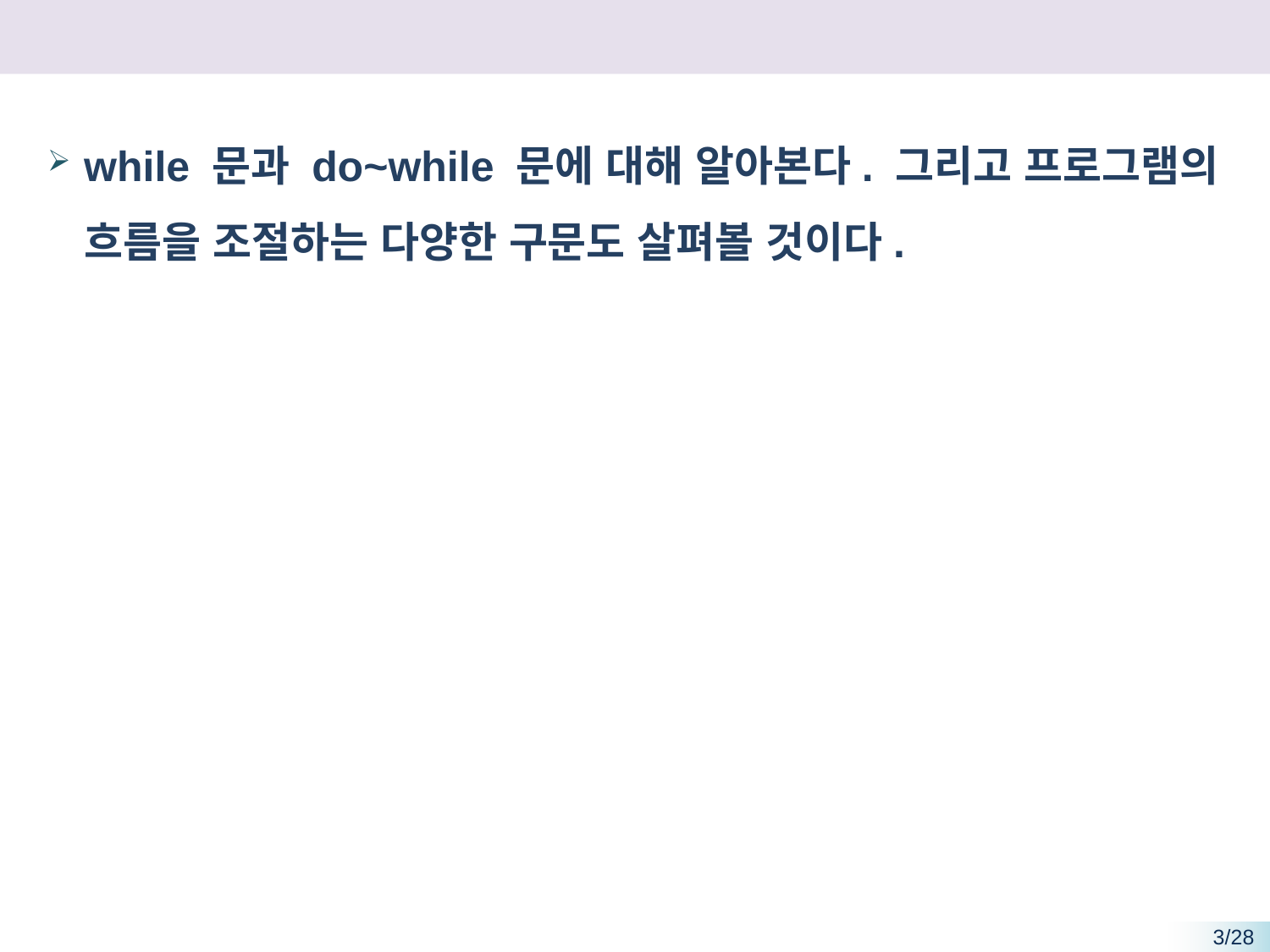

#
while 문과 do~while 문에 대해 알아본다. 그리고 프로그램의 흐름을 조절하는 다양한 구문도 살펴볼 것이다.